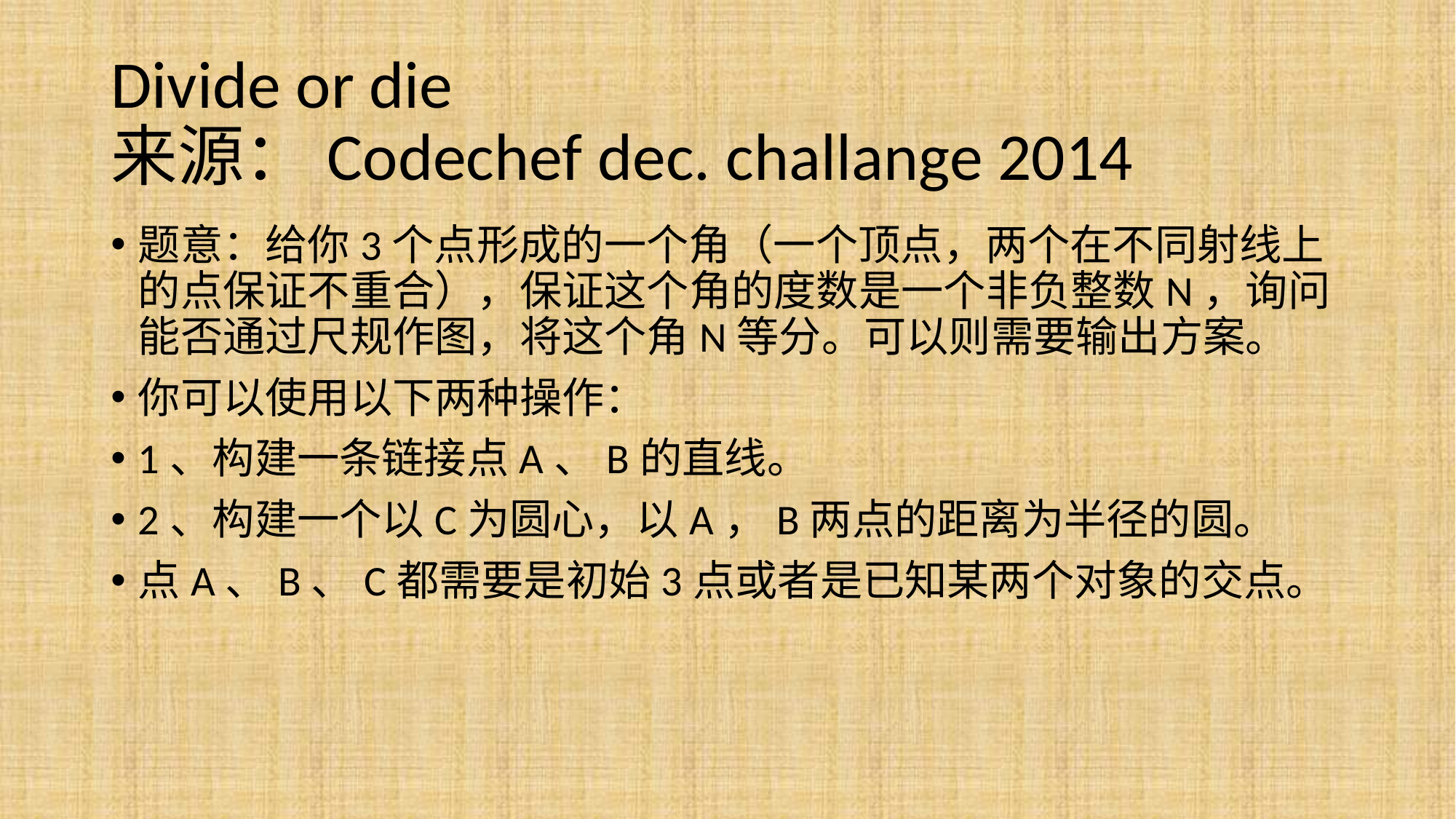

# Divide or die 来源：Codechef dec. challange 2014
题意：给你3个点形成的一个角（一个顶点，两个在不同射线上的点保证不重合），保证这个角的度数是一个非负整数N，询问能否通过尺规作图，将这个角N等分。可以则需要输出方案。
你可以使用以下两种操作：
1、构建一条链接点A、B的直线。
2、构建一个以C为圆心，以A，B两点的距离为半径的圆。
点A、B、C都需要是初始3点或者是已知某两个对象的交点。